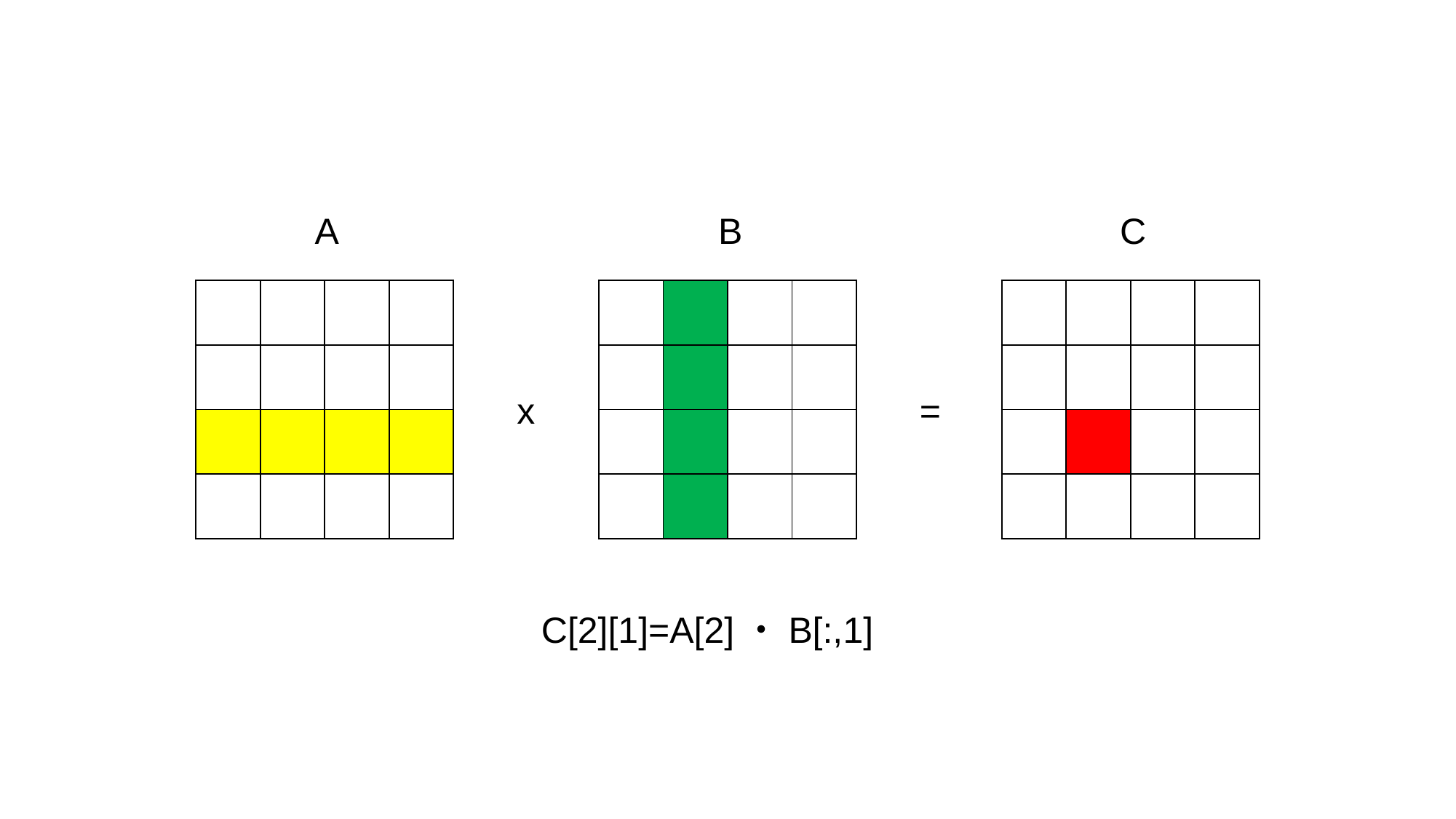

A
B
C
|  |  |  |  |
| --- | --- | --- | --- |
|  |  |  |  |
|  |  |  |  |
|  |  |  |  |
|  |  |  |  |
| --- | --- | --- | --- |
|  |  |  |  |
|  |  |  |  |
|  |  |  |  |
|  |  |  |  |
| --- | --- | --- | --- |
|  |  |  |  |
|  |  |  |  |
|  |  |  |  |
=
x
C[2][1]=A[2]・B[:,1]